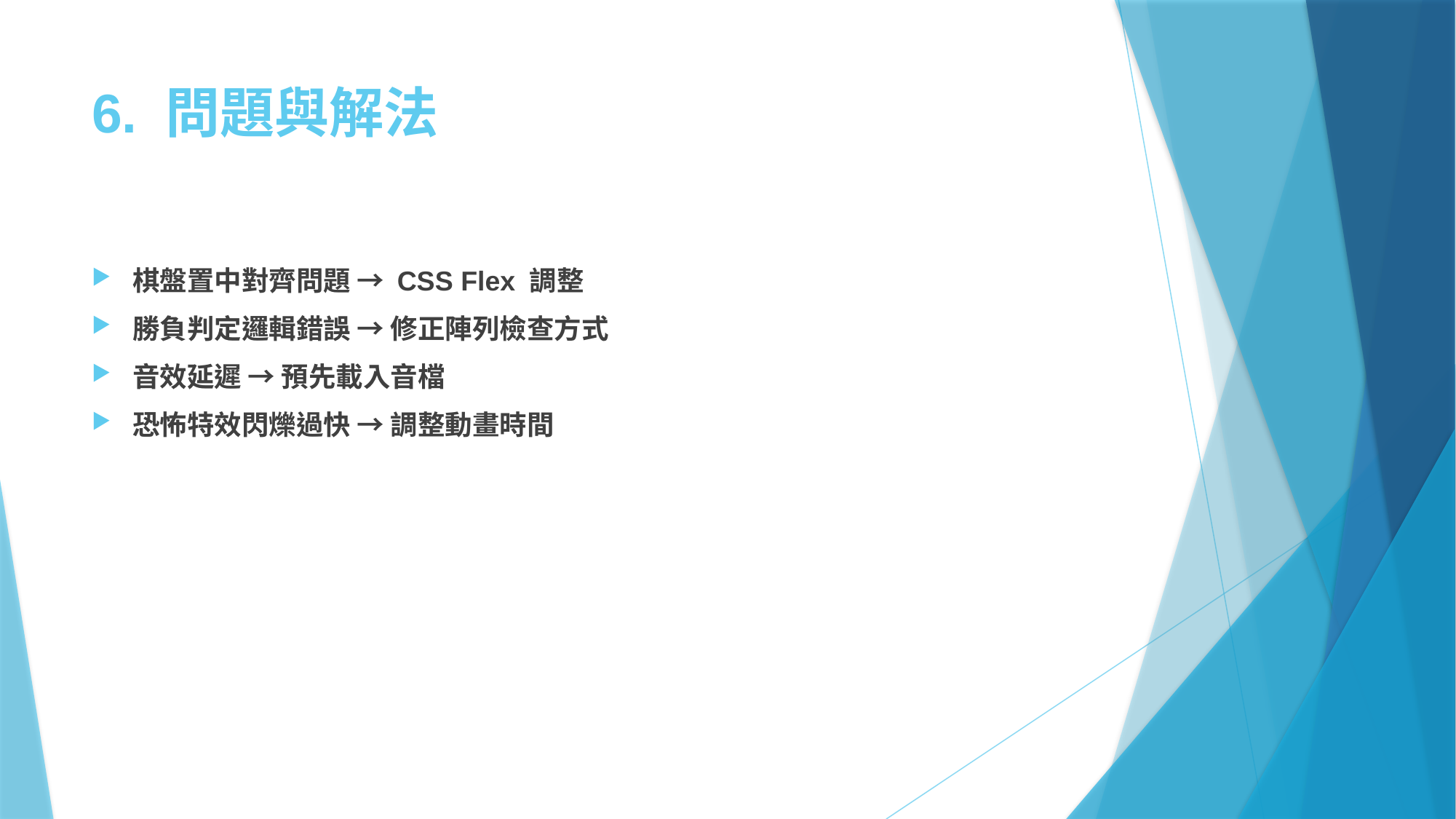

# 6. 問題與解法
棋盤置中對齊問題 → CSS Flex 調整
勝負判定邏輯錯誤 → 修正陣列檢查方式
音效延遲 → 預先載入音檔
恐怖特效閃爍過快 → 調整動畫時間